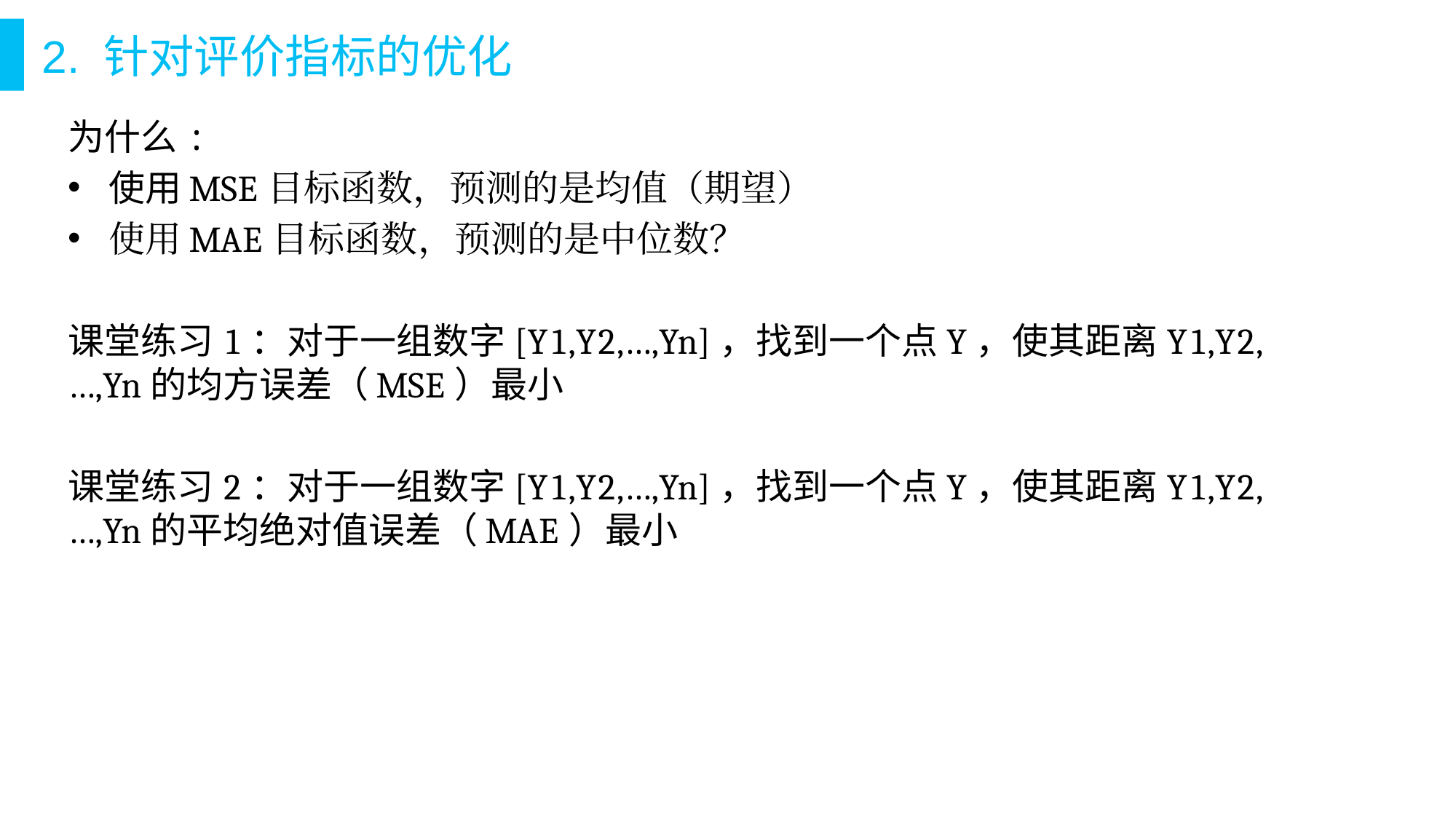

# 2. 针对评价指标的优化
为什么:
使用MSE目标函数，预测的是均值（期望）
使用MAE目标函数，预测的是中位数？

课堂练习1：对于一组数字[Y1,Y2,…,Yn]，找到一个点Y，使其距离Y1,Y2,…,Yn的均方误差（MSE）最小

课堂练习2：对于一组数字[Y1,Y2,…,Yn]，找到一个点Y，使其距离Y1,Y2,…,Yn的平均绝对值误差（MAE）最小